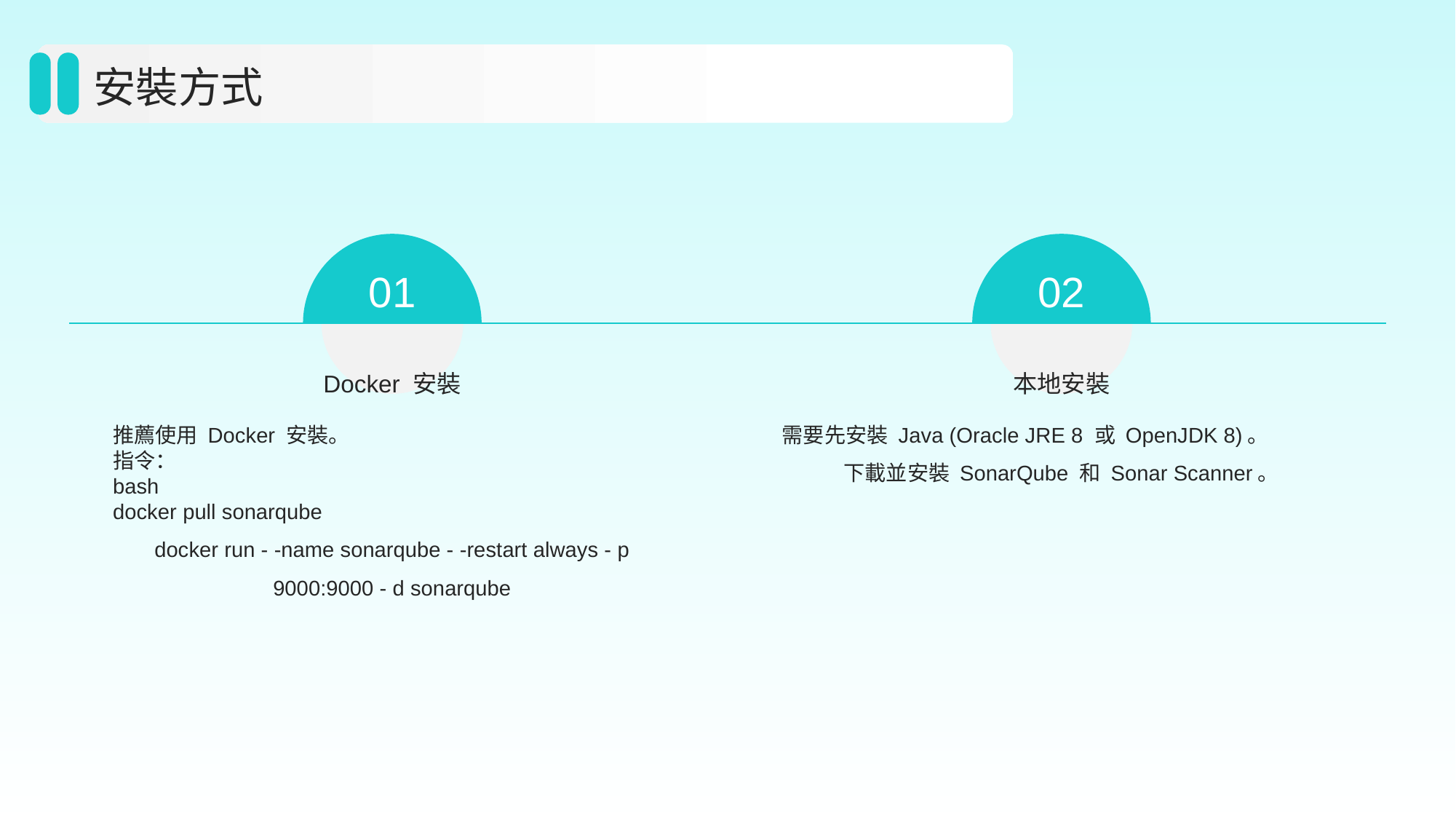

安裝方式

01
02
Docker 安裝
本地安裝
推薦使用 Docker 安裝。
指令：
bash
docker pull sonarqube
docker run - -name sonarqube - -restart always - p 9000:9000 - d sonarqube
需要先安裝 Java (Oracle JRE 8 或 OpenJDK 8)。
下載並安裝 SonarQube 和 Sonar Scanner。